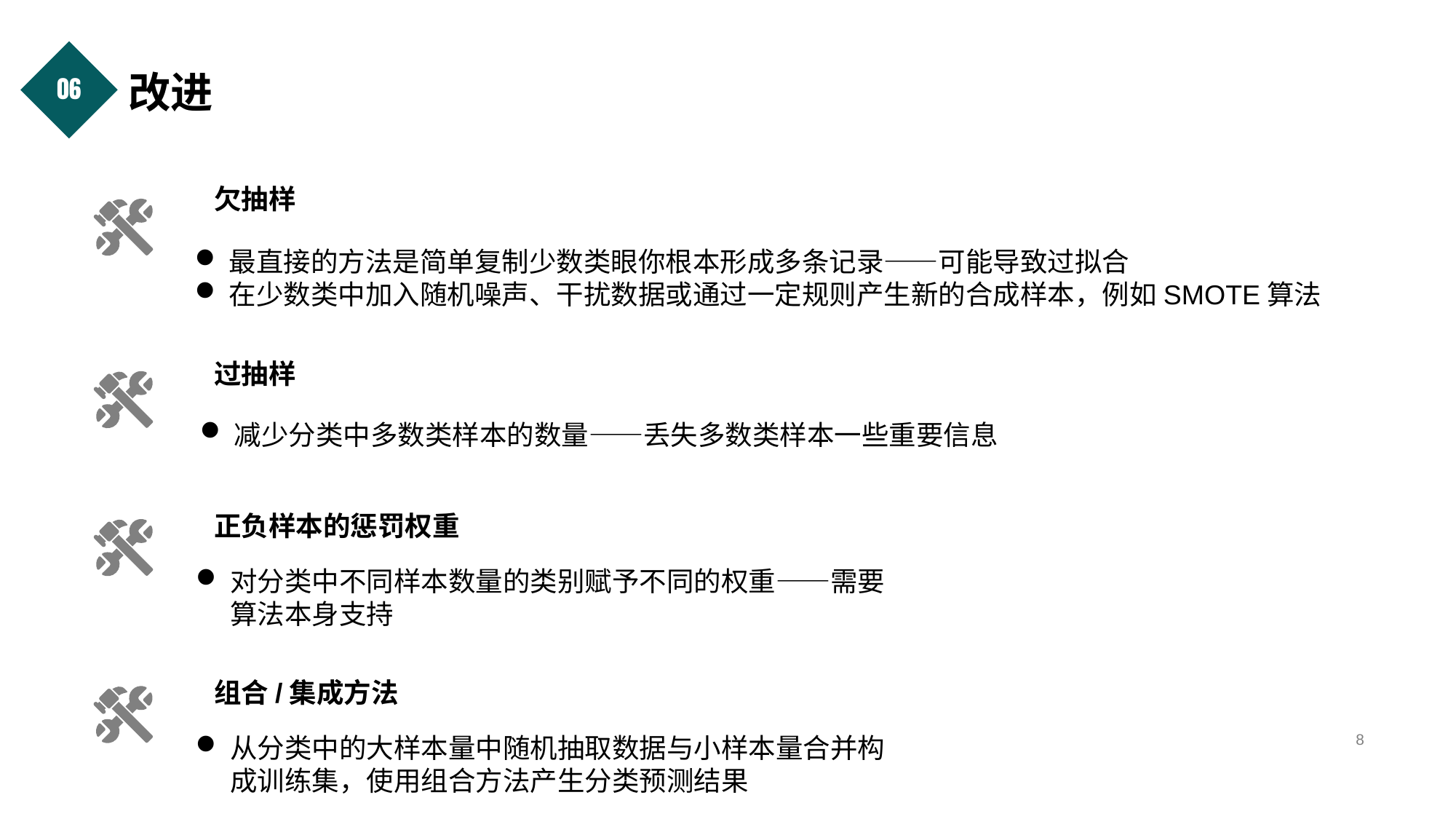

# 改进
06
欠抽样

最直接的方法是简单复制少数类眼你根本形成多条记录——可能导致过拟合
在少数类中加入随机噪声、干扰数据或通过一定规则产生新的合成样本，例如SMOTE算法
过抽样

减少分类中多数类样本的数量——丢失多数类样本一些重要信息
正负样本的惩罚权重

对分类中不同样本数量的类别赋予不同的权重——需要算法本身支持
组合/集成方法

从分类中的大样本量中随机抽取数据与小样本量合并构成训练集，使用组合方法产生分类预测结果
8